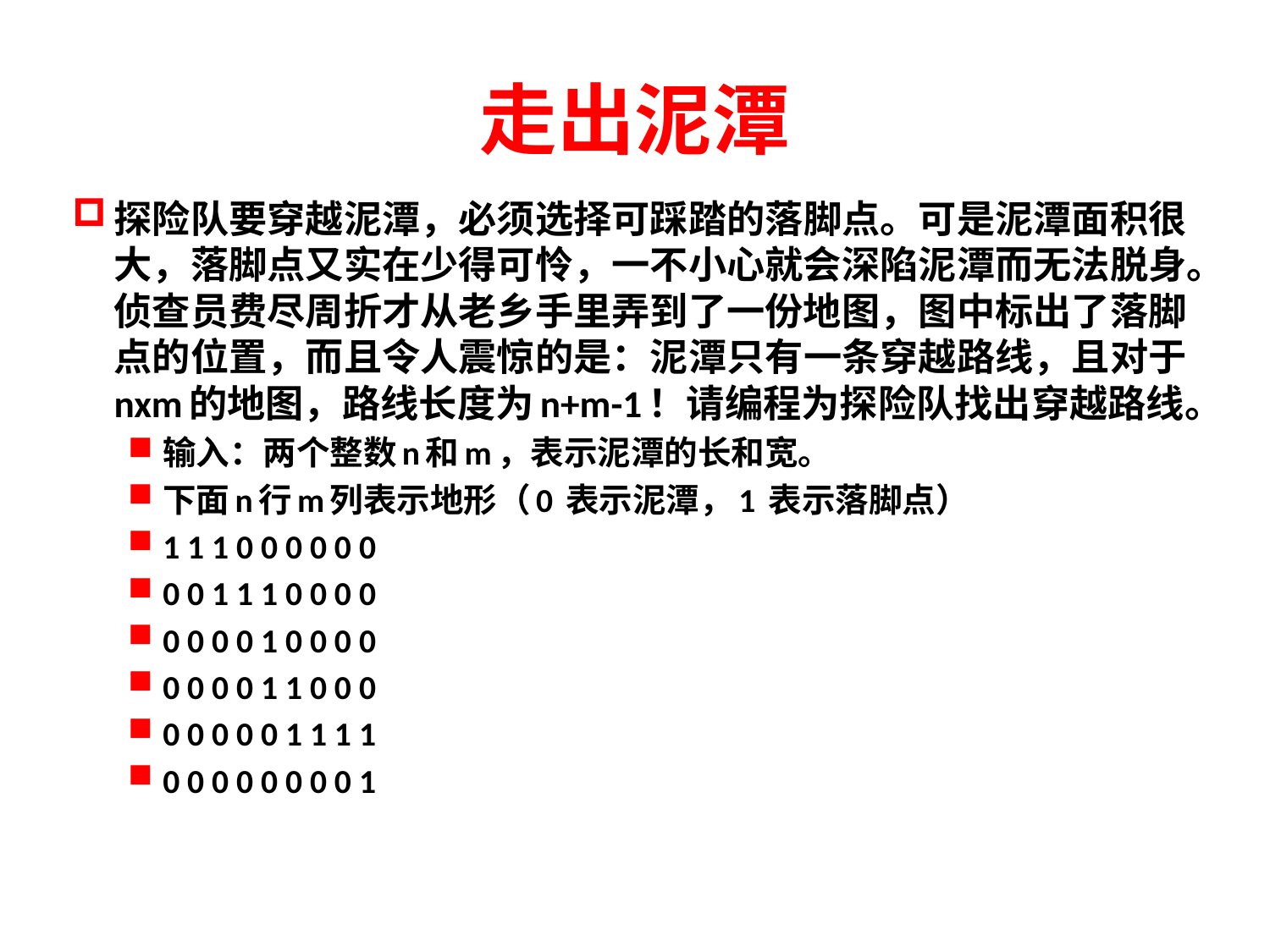

# 走出泥潭
探险队要穿越泥潭，必须选择可踩踏的落脚点。可是泥潭面积很大，落脚点又实在少得可怜，一不小心就会深陷泥潭而无法脱身。侦查员费尽周折才从老乡手里弄到了一份地图，图中标出了落脚点的位置，而且令人震惊的是：泥潭只有一条穿越路线，且对于nxm的地图，路线长度为n+m-1！请编程为探险队找出穿越路线。
输入：两个整数n和m，表示泥潭的长和宽。
下面n行m列表示地形（0 表示泥潭，1 表示落脚点）
1 1 1 0 0 0 0 0 0
0 0 1 1 1 0 0 0 0
0 0 0 0 1 0 0 0 0
0 0 0 0 1 1 0 0 0
0 0 0 0 0 1 1 1 1
0 0 0 0 0 0 0 0 1